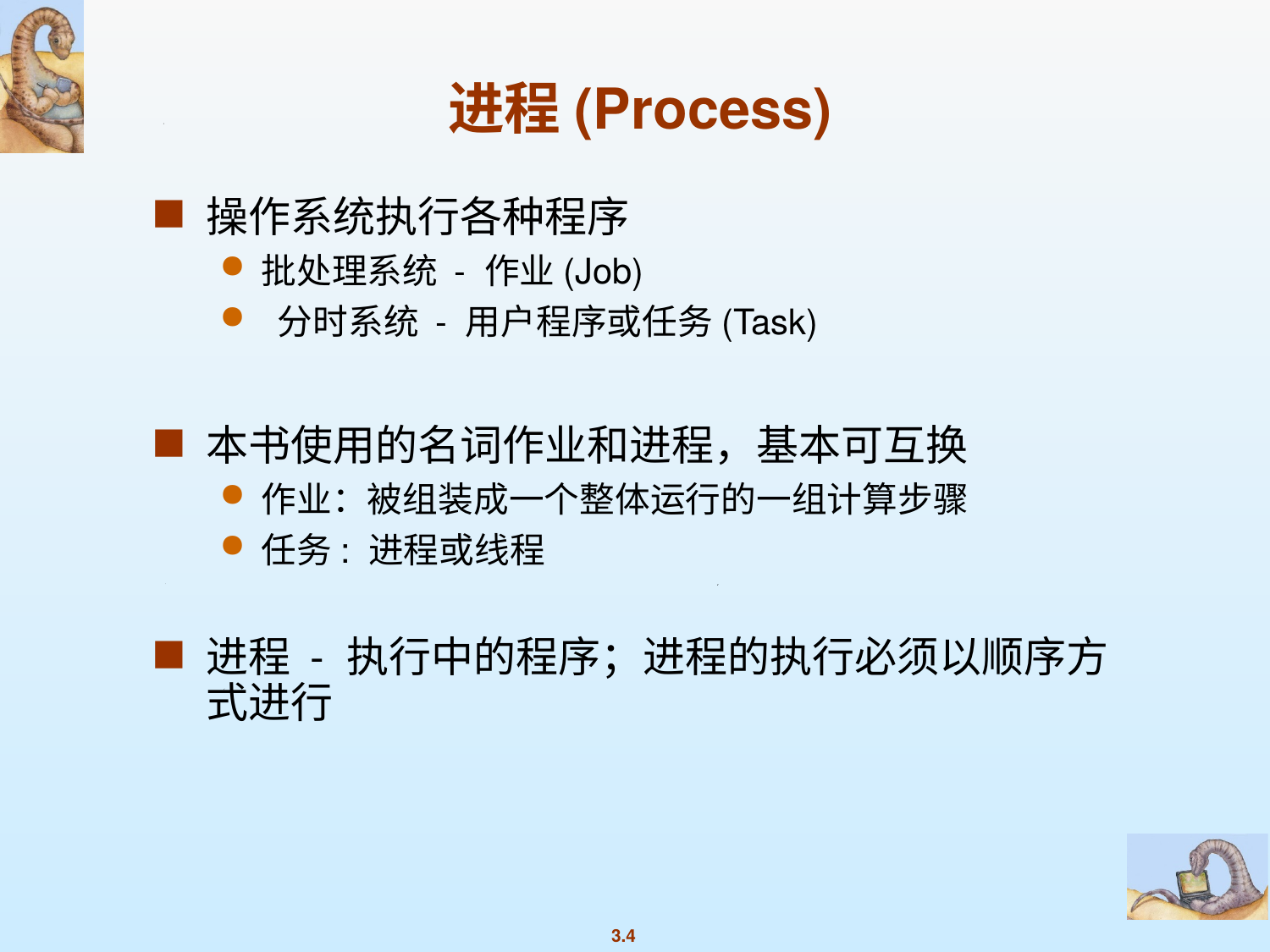

# 进程(Process)
操作系统执行各种程序
批处理系统 - 作业(Job)
 分时系统 - 用户程序或任务(Task)

本书使用的名词作业和进程，基本可互换
作业：被组装成一个整体运行的一组计算步骤
任务: 进程或线程

进程 - 执行中的程序；进程的执行必须以顺序方式进行